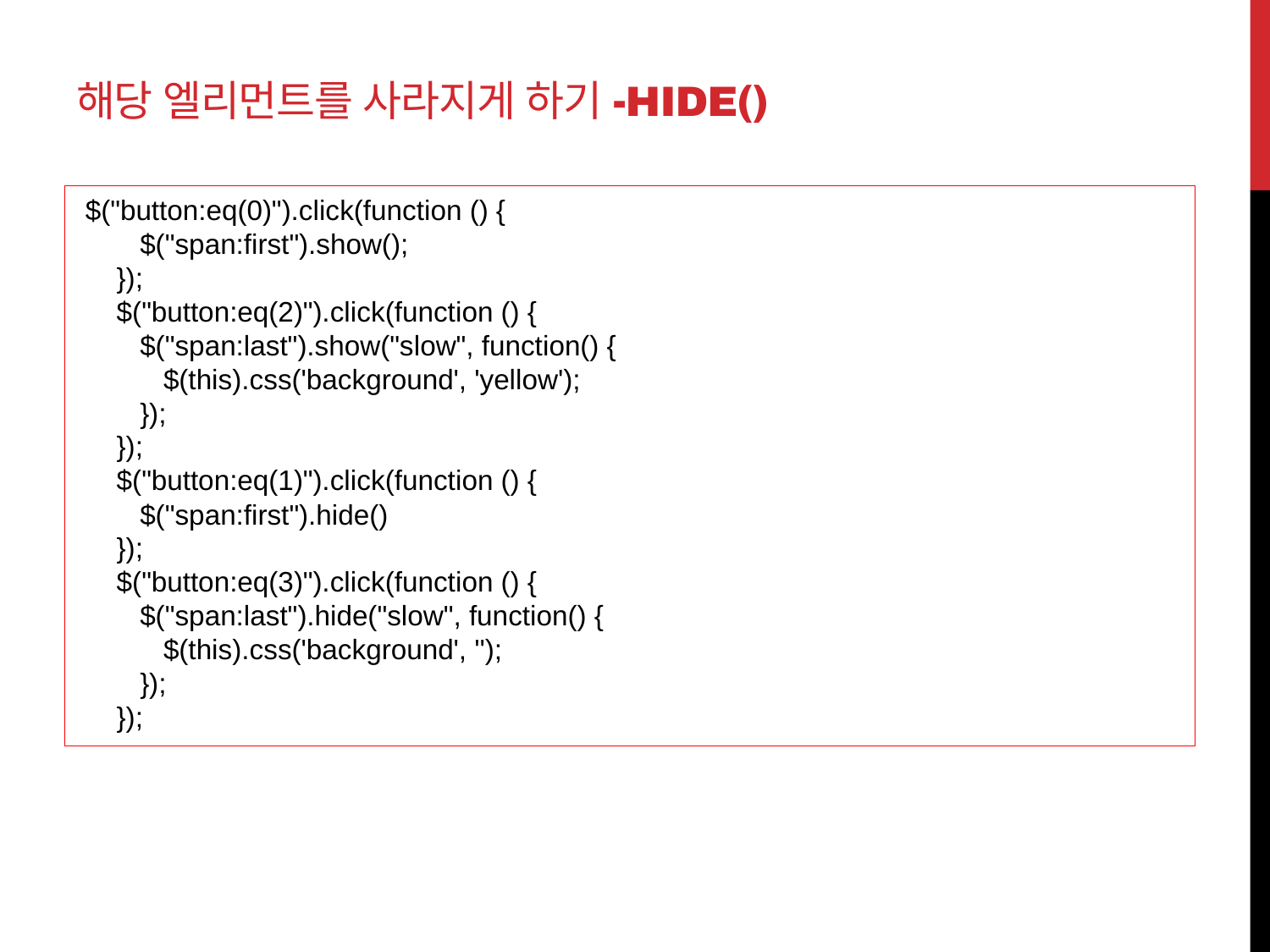

# 해당 엘리먼트를 사라지게 하기-hide()
 $("button:eq(0)").click(function () {
        $("span:first").show();
     });
     $("button:eq(2)").click(function () {
        $("span:last").show("slow", function() {
           $(this).css('background', 'yellow');
        });
     });
     $("button:eq(1)").click(function () {
        $("span:first").hide()
     });
     $("button:eq(3)").click(function () {
        $("span:last").hide("slow", function() {
           $(this).css('background', '');
        });
     });